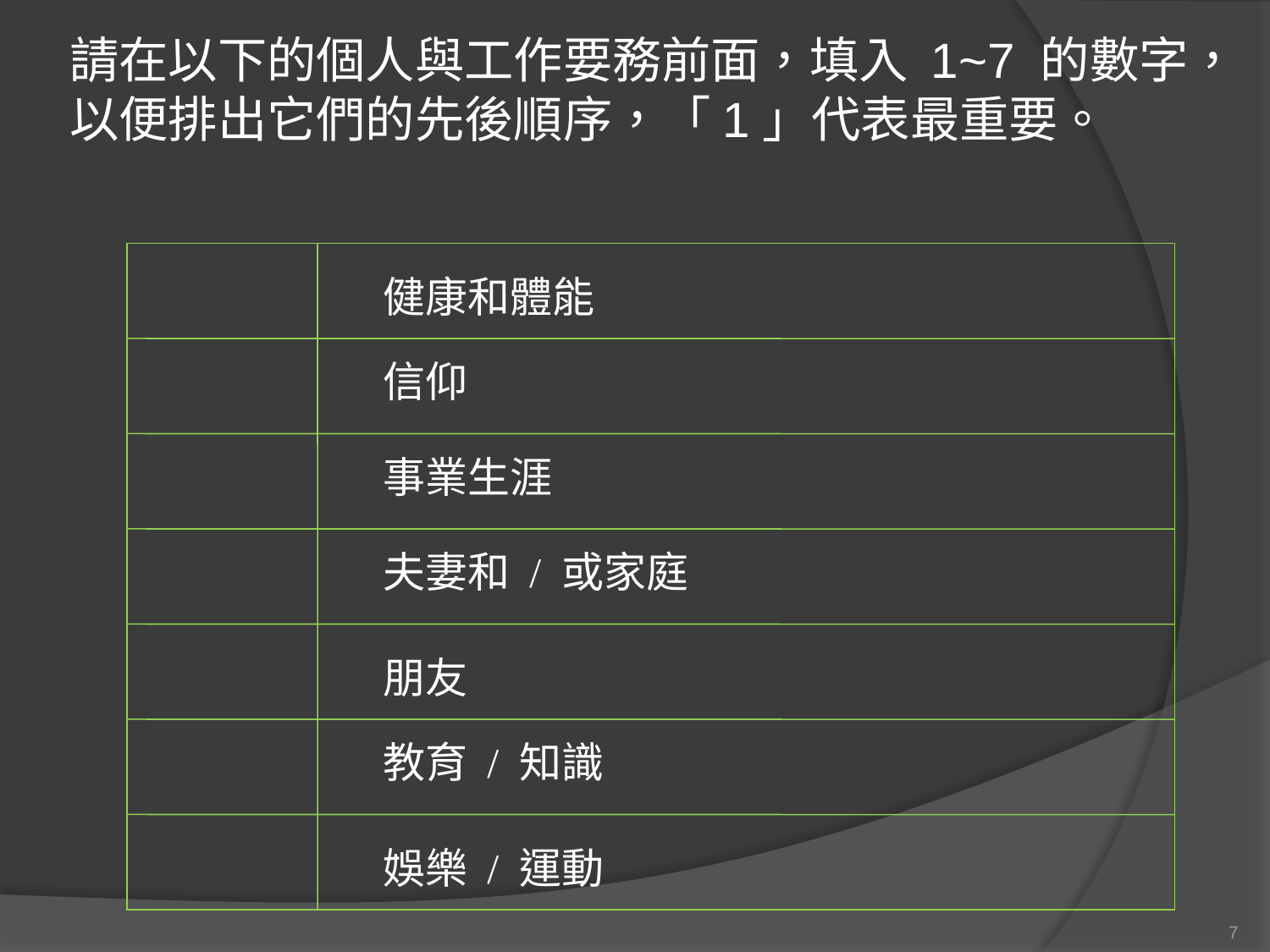

# 請在以下的個人與工作要務前面，填入 1~7 的數字，以便排出它們的先後順序，「1」代表最重要。

健康和體能
信仰
事業生涯
夫妻和 / 或家庭
朋友
教育 / 知識
娛樂 / 運動
7